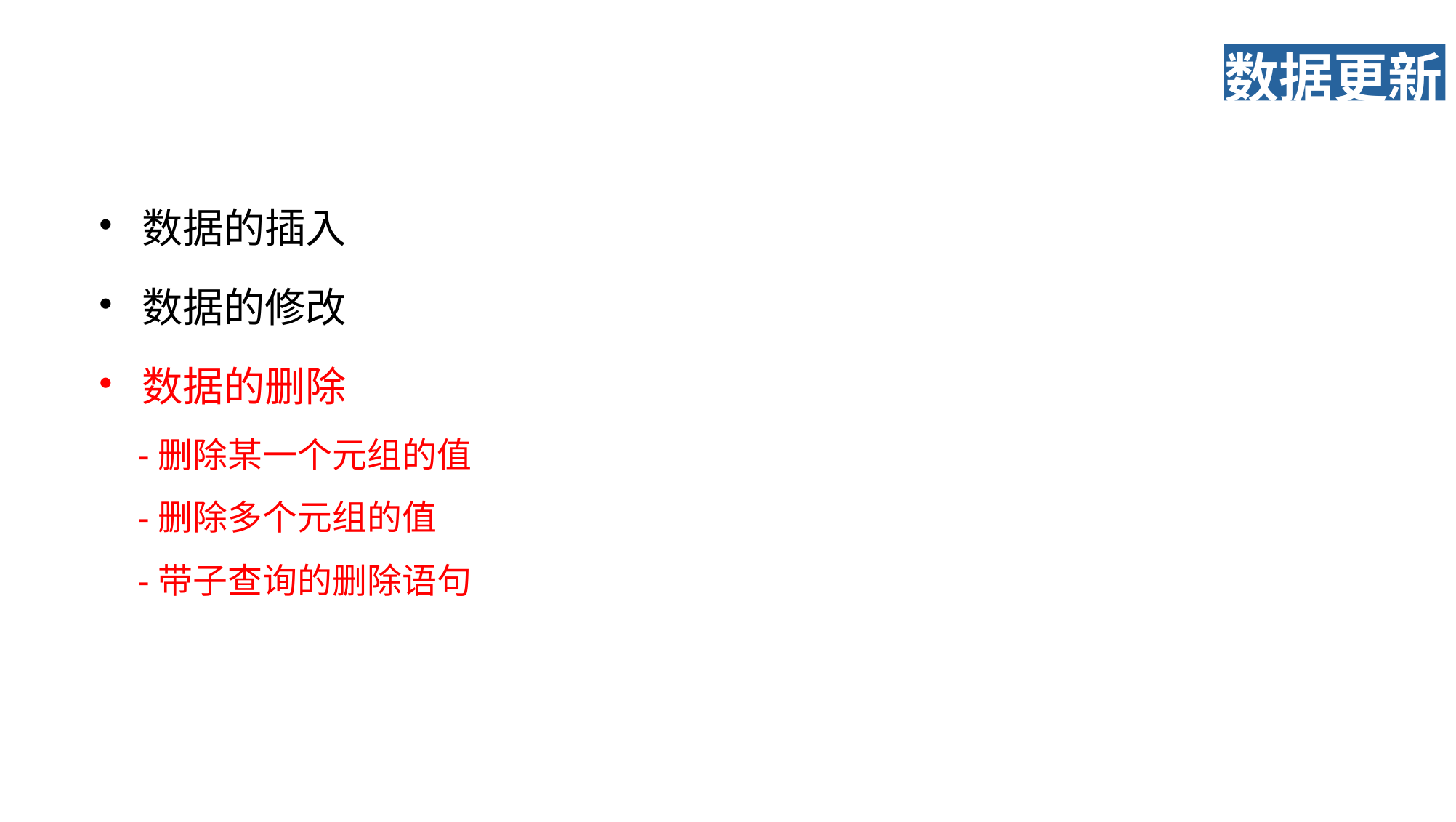

数据更新
•数据的插入
•数据的修改
•数据的删除
-删除某一个元组的值
-删除多个元组的值
-带子查询的删除语句